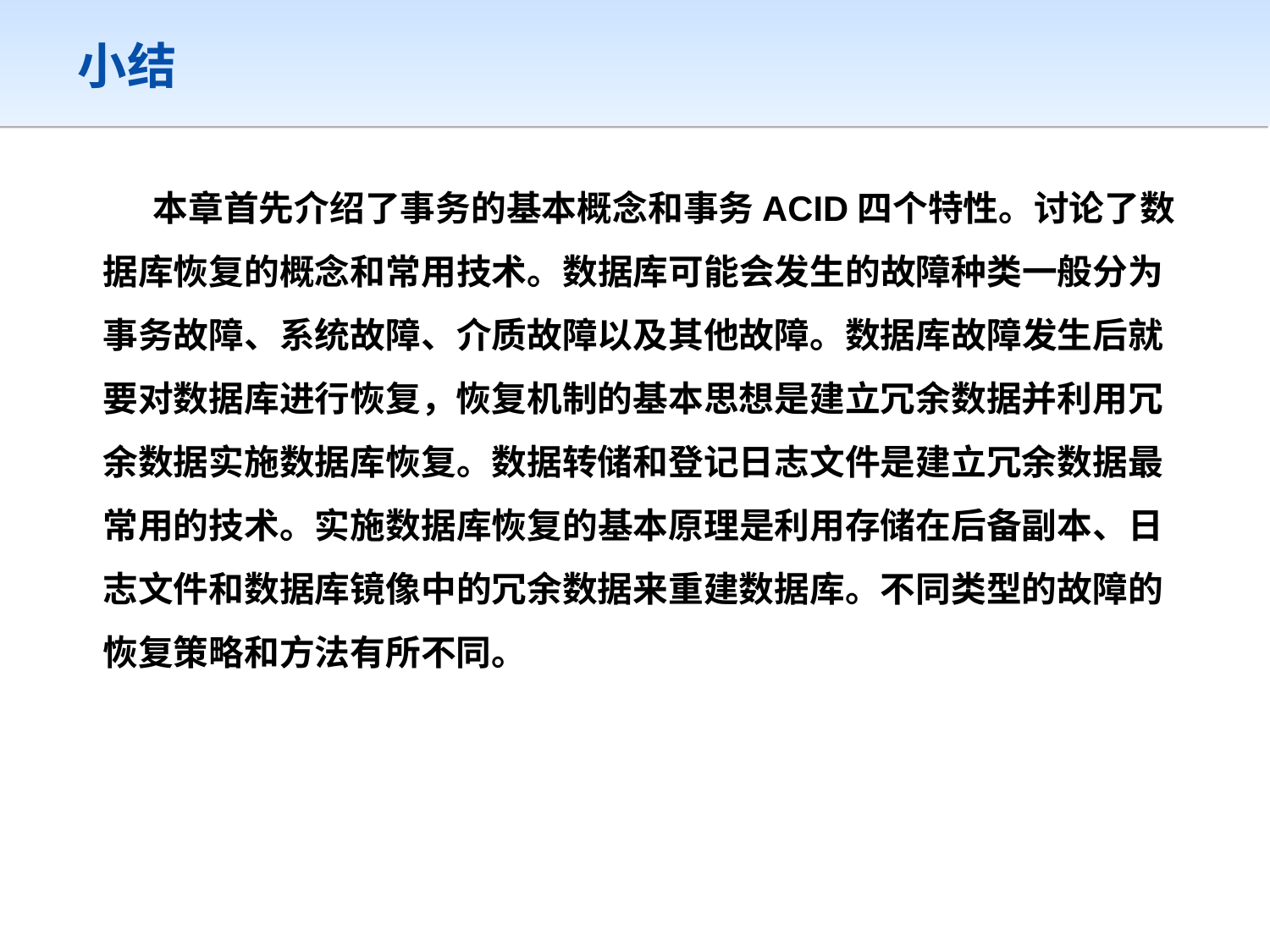

# 小结
本章首先介绍了事务的基本概念和事务ACID四个特性。讨论了数据库恢复的概念和常用技术。数据库可能会发生的故障种类一般分为事务故障、系统故障、介质故障以及其他故障。数据库故障发生后就要对数据库进行恢复，恢复机制的基本思想是建立冗余数据并利用冗余数据实施数据库恢复。数据转储和登记日志文件是建立冗余数据最常用的技术。实施数据库恢复的基本原理是利用存储在后备副本、日志文件和数据库镜像中的冗余数据来重建数据库。不同类型的故障的恢复策略和方法有所不同。